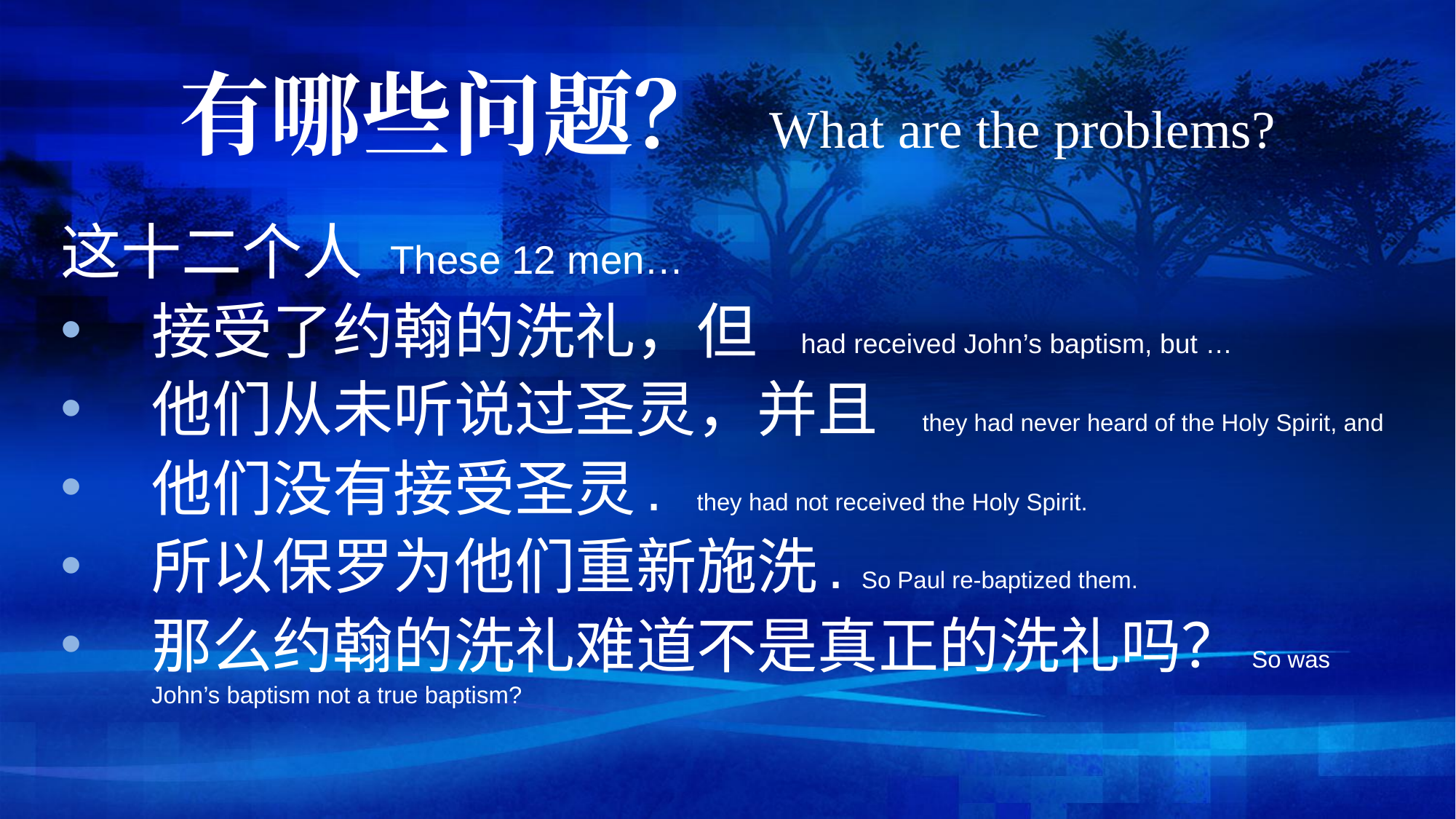

有哪些问题？ What are the problems?
这十二个人 These 12 men…
接受了约翰的洗礼，但  had received John’s baptism, but …
他们从未听说过圣灵，并且  they had never heard of the Holy Spirit, and
他们没有接受圣灵.  they had not received the Holy Spirit.
所以保罗为他们重新施洗. So Paul re-baptized them.
那么约翰的洗礼难道不是真正的洗礼吗？So was John’s baptism not a true baptism?